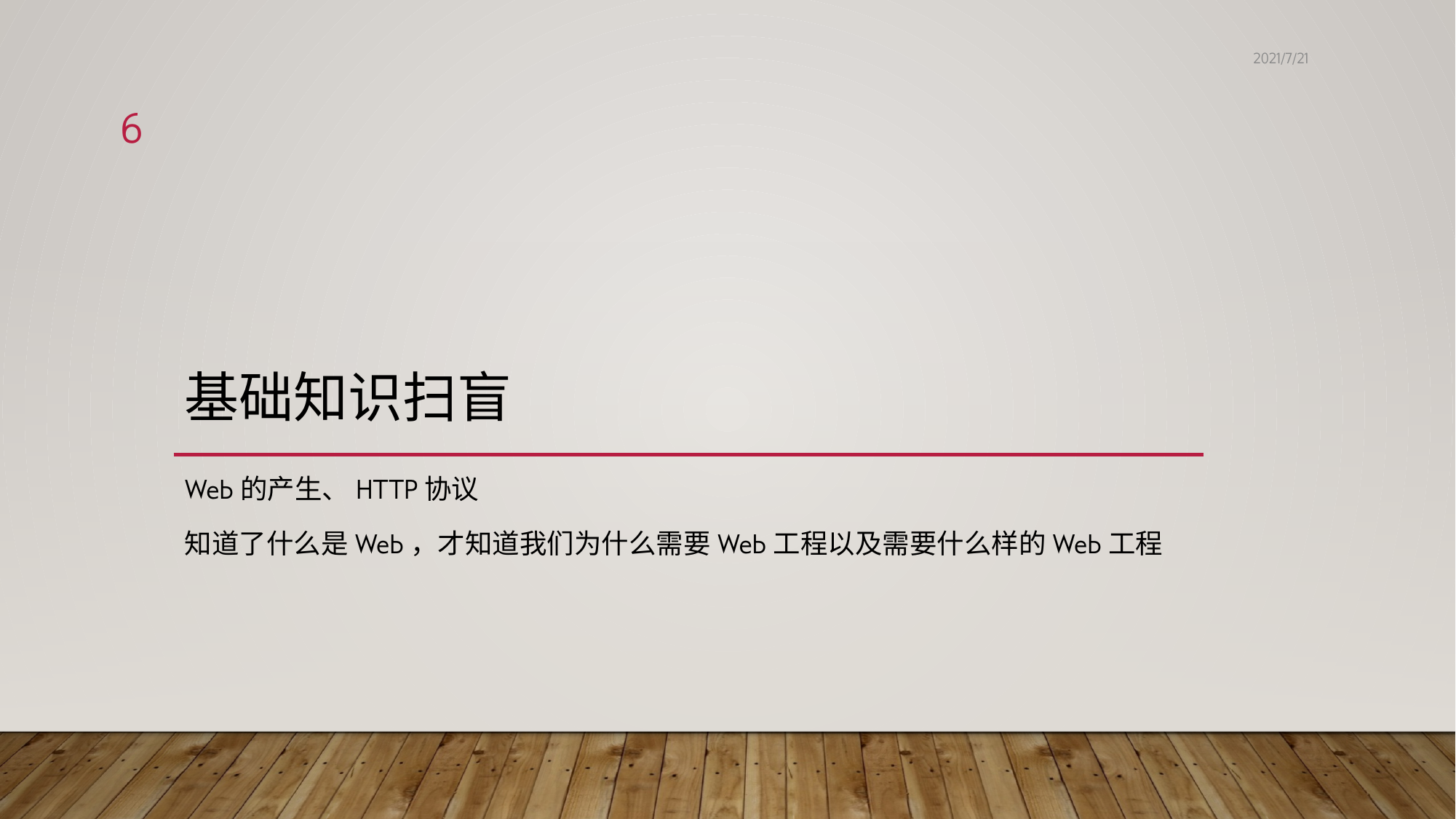

2021/7/21
6
# 基础知识扫盲
Web的产生、HTTP协议
知道了什么是Web，才知道我们为什么需要Web工程以及需要什么样的Web工程